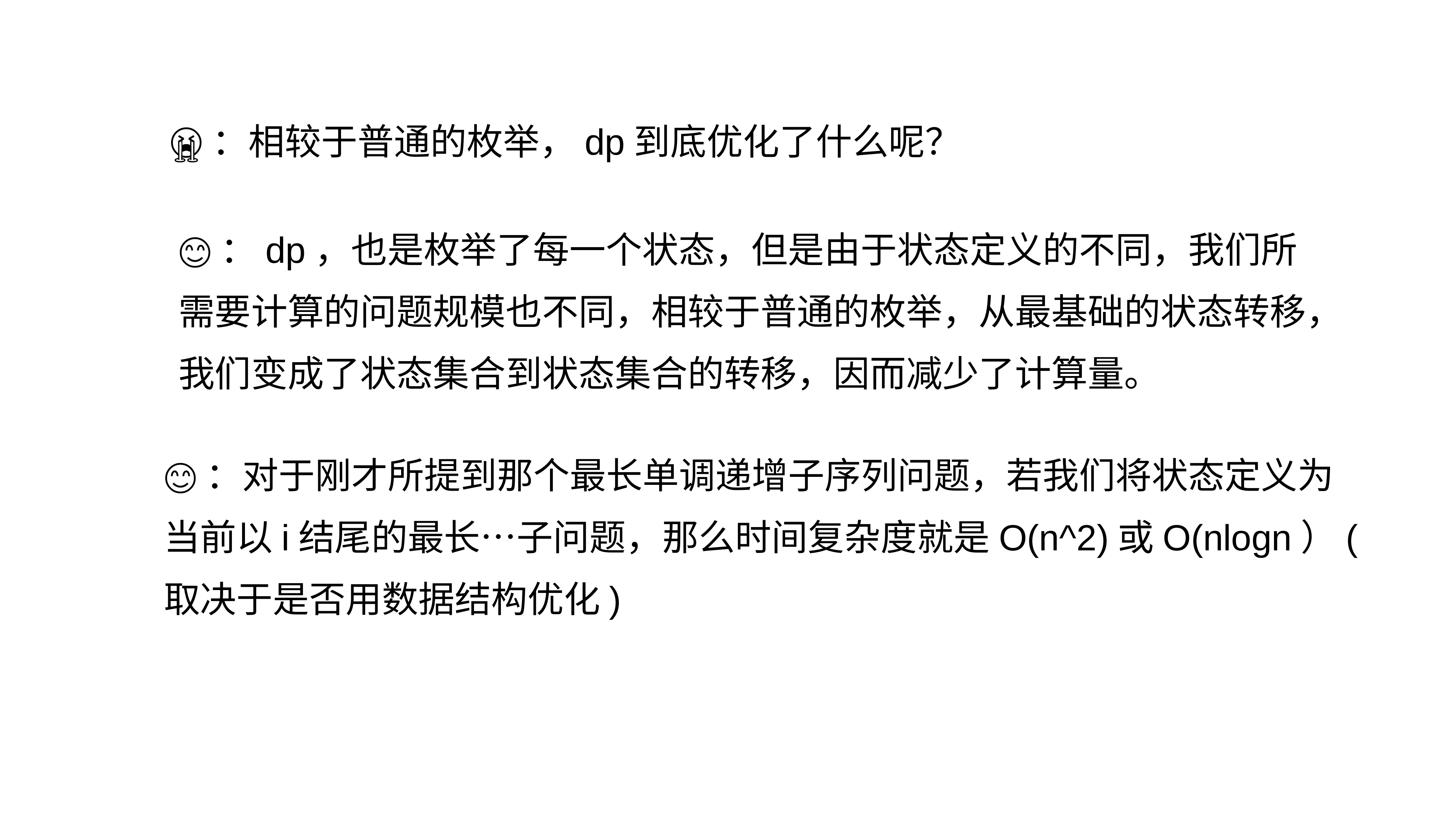

😭：相较于普通的枚举，dp到底优化了什么呢？
😊：dp，也是枚举了每一个状态，但是由于状态定义的不同，我们所
需要计算的问题规模也不同，相较于普通的枚举，从最基础的状态转移，
我们变成了状态集合到状态集合的转移，因而减少了计算量。
😊：对于刚才所提到那个最长单调递增子序列问题，若我们将状态定义为
当前以i结尾的最长…子问题，那么时间复杂度就是O(n^2)或O(nlogn）(
取决于是否用数据结构优化)